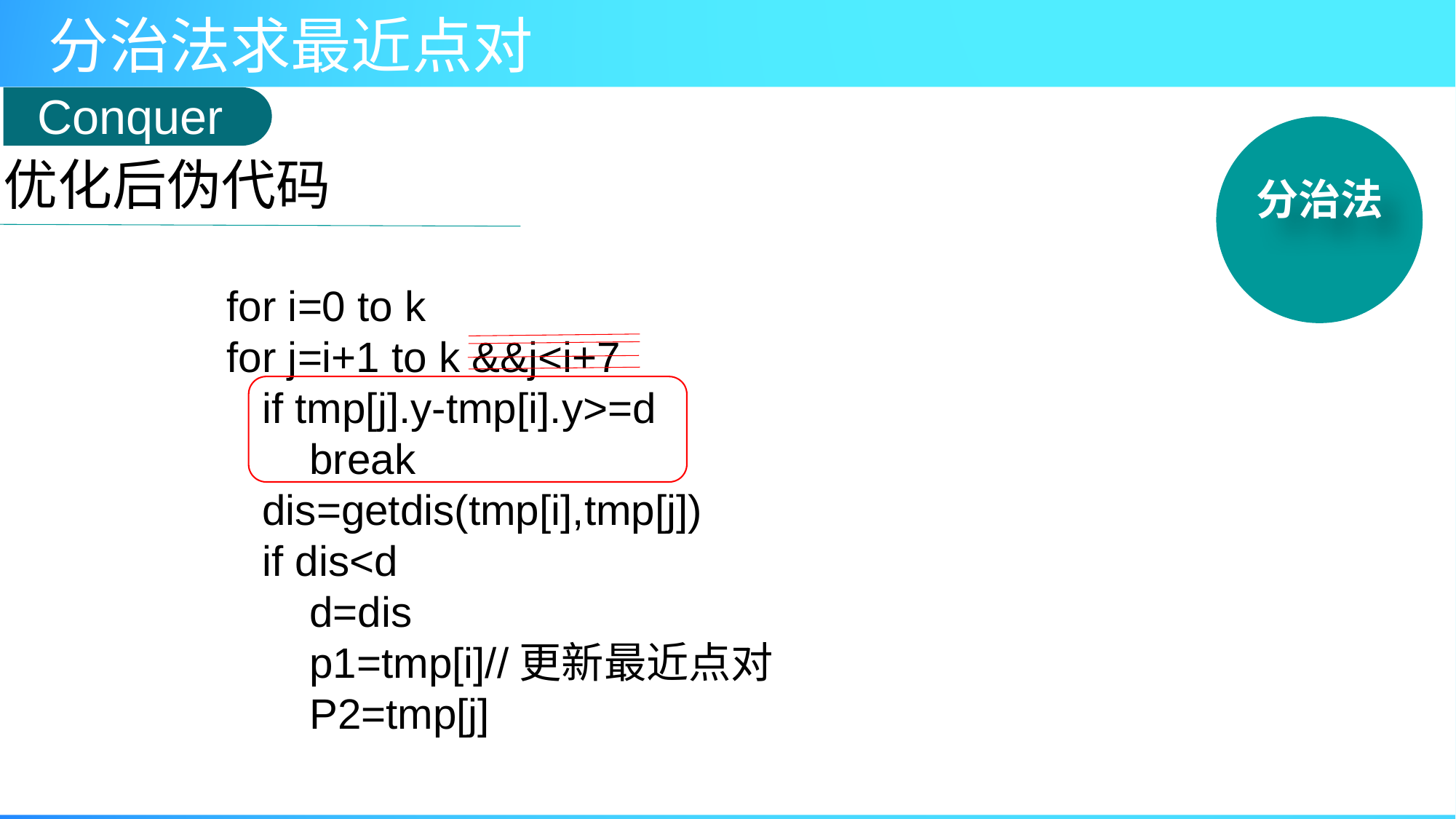

Conquer

分治法
优化后伪代码
for i=0 to k
for j=i+1 to k &&j<i+7
   if tmp[j].y-tmp[i].y>=d
       break
   dis=getdis(tmp[i],tmp[j])
   if dis<d
       d=dis
       p1=tmp[i]//更新最近点对
       P2=tmp[j]